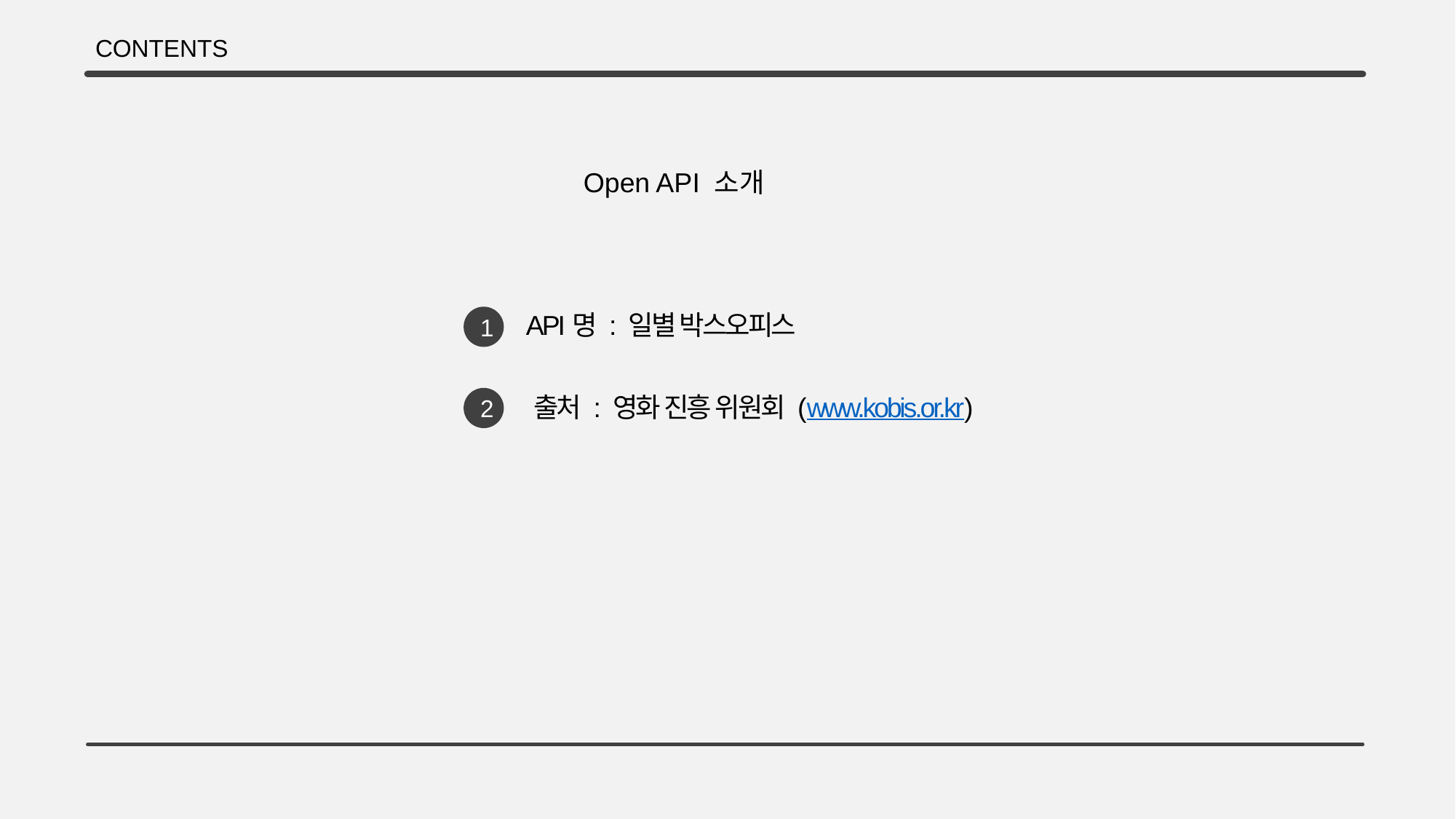

CONTENTS
	Open API 소개
API명 : 일별 박스오피스
1
출처 : 영화 진흥 위원회 (www.kobis.or.kr)
2